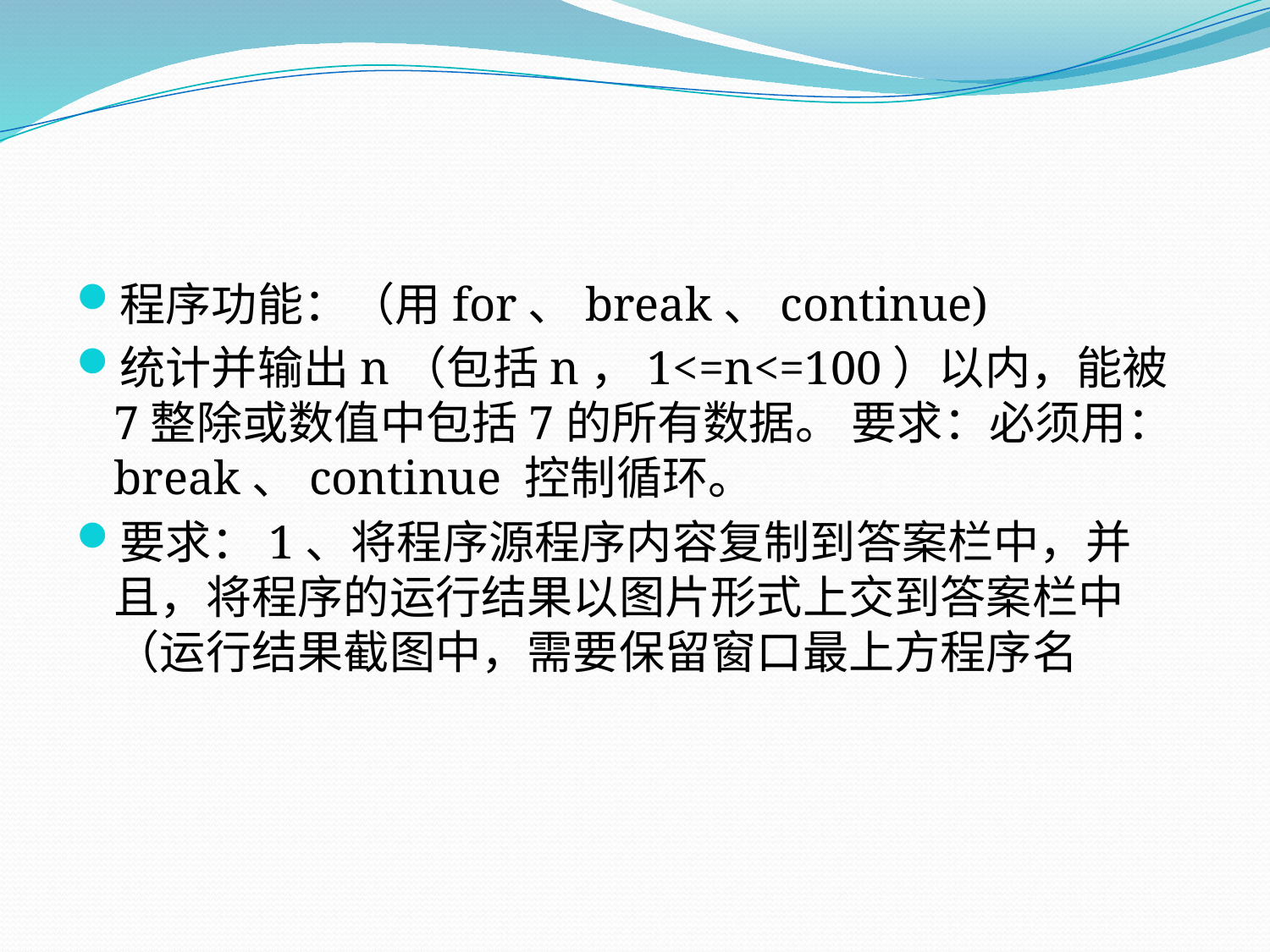

#
程序功能：（用for、break、continue)
统计并输出n（包括n，1<=n<=100）以内，能被7整除或数值中包括7的所有数据。 要求：必须用：break、continue 控制循环。
要求：1、将程序源程序内容复制到答案栏中，并且，将程序的运行结果以图片形式上交到答案栏中（运行结果截图中，需要保留窗口最上方程序名